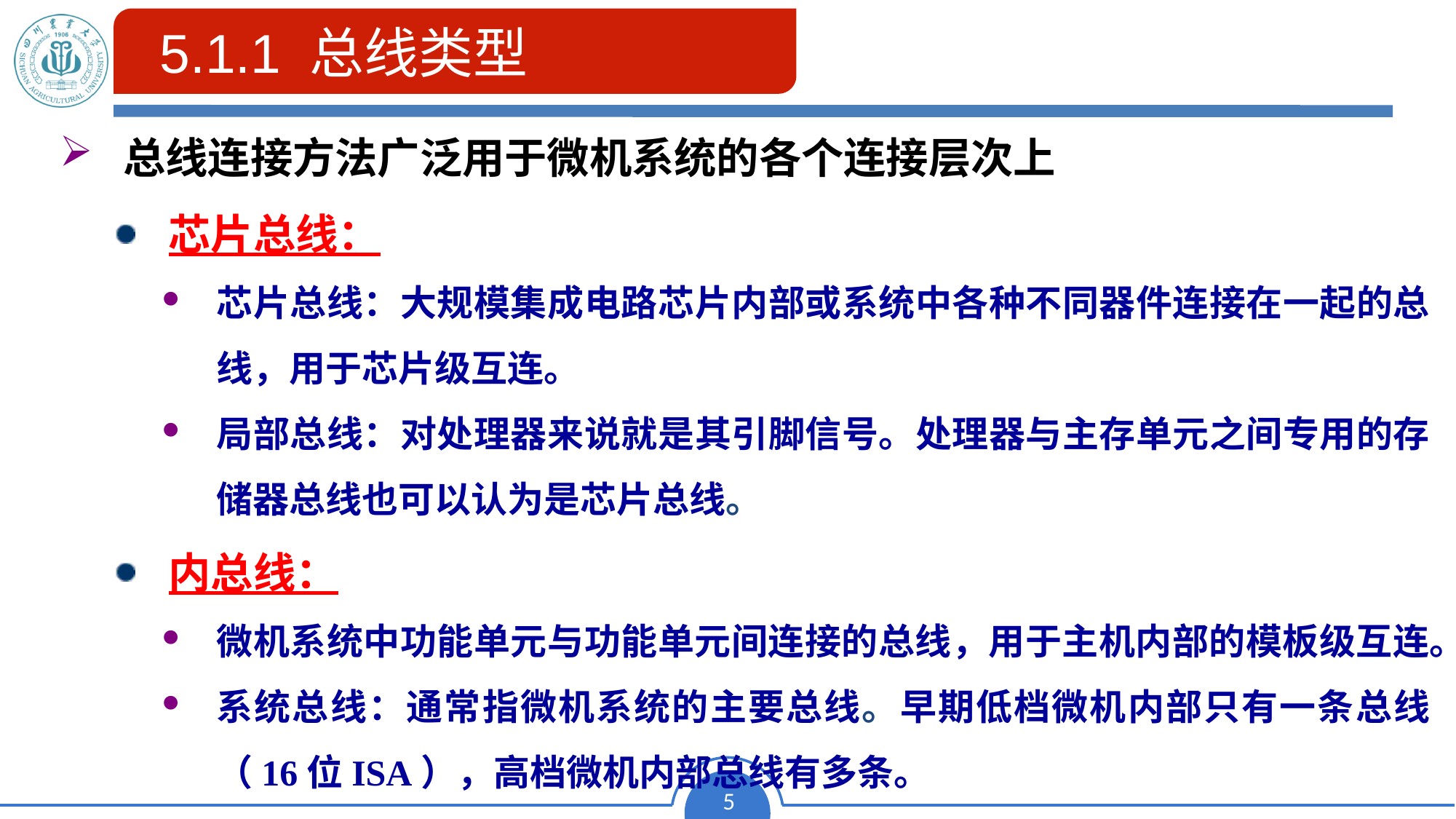

# 5.1.1 总线类型
  5.1.1 总线类型
总线连接方法广泛用于微机系统的各个连接层次上
芯片总线：
芯片总线：大规模集成电路芯片内部或系统中各种不同器件连接在一起的总线，用于芯片级互连。
局部总线：对处理器来说就是其引脚信号。处理器与主存单元之间专用的存储器总线也可以认为是芯片总线。
内总线：
微机系统中功能单元与功能单元间连接的总线，用于主机内部的模板级互连。
系统总线：通常指微机系统的主要总线。早期低档微机内部只有一条总线（16位ISA），高档微机内部总线有多条。